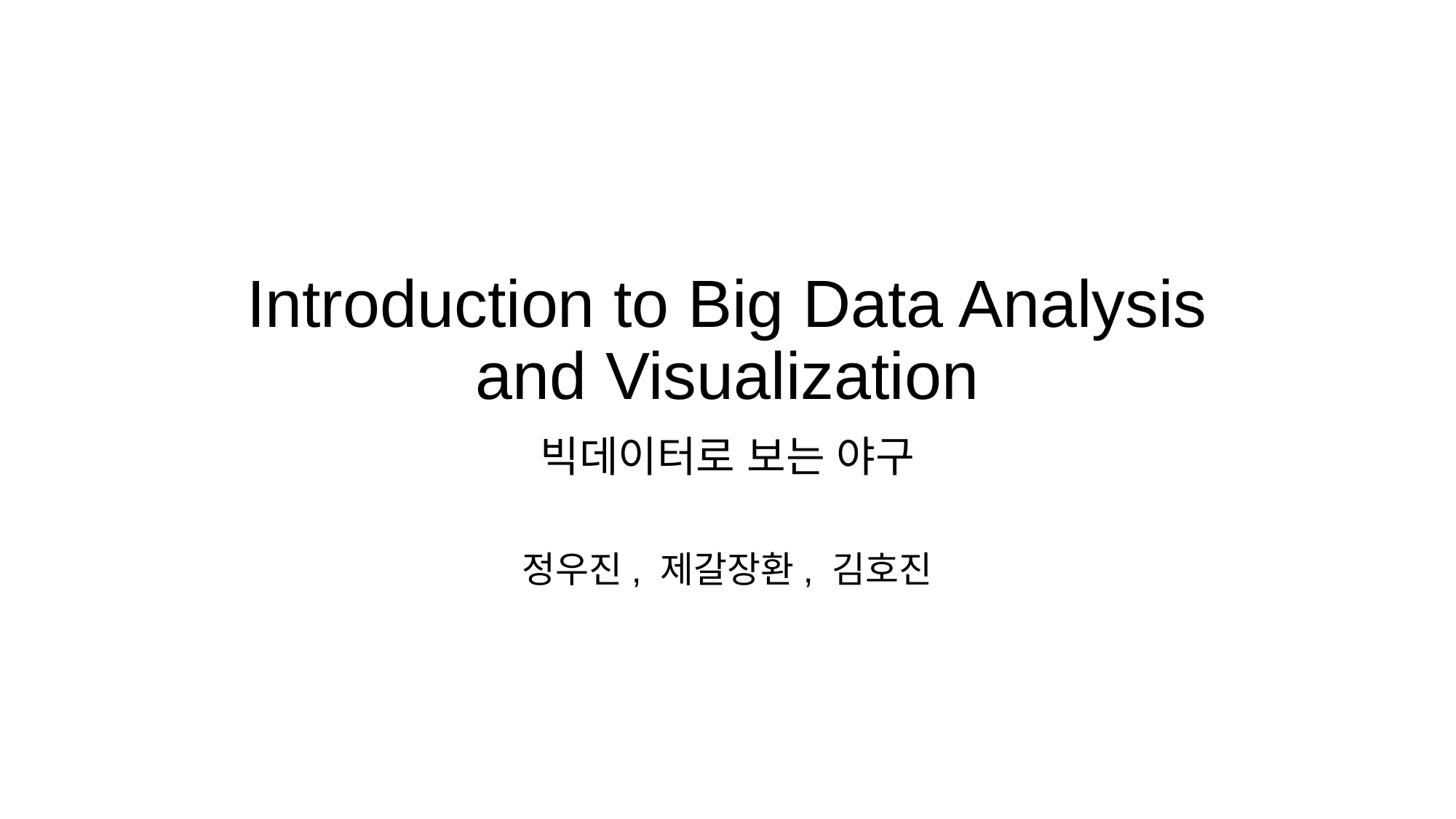

# Introduction to Big Data Analysis and Visualization
빅데이터로 보는 야구

정우진, 제갈장환, 김호진